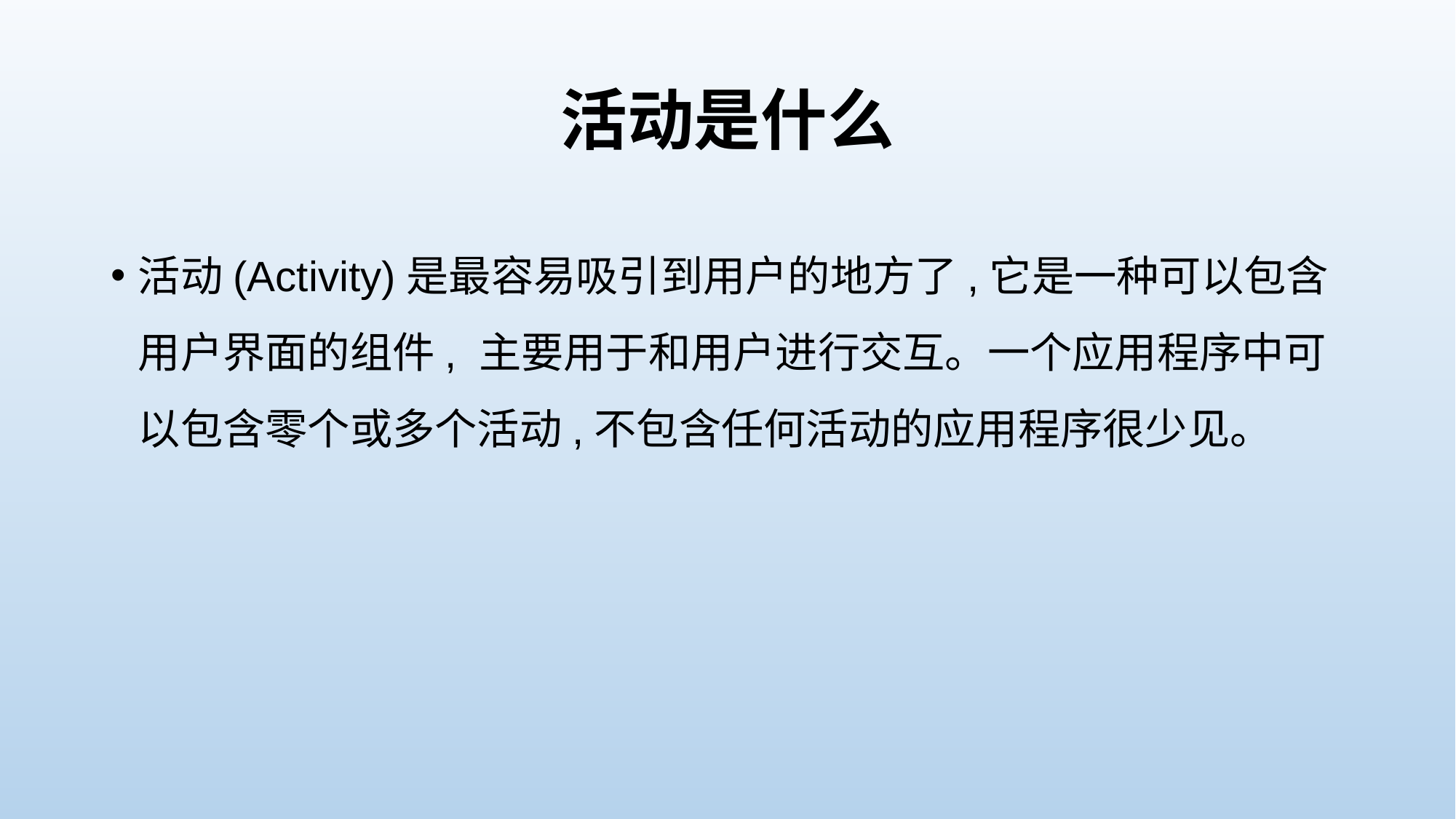

# 活动是什么
活动(Activity)是最容易吸引到用户的地方了,它是一种可以包含用户界面的组件, 主要用于和用户进行交互。一个应用程序中可以包含零个或多个活动,不包含任何活动的应用程序很少见。